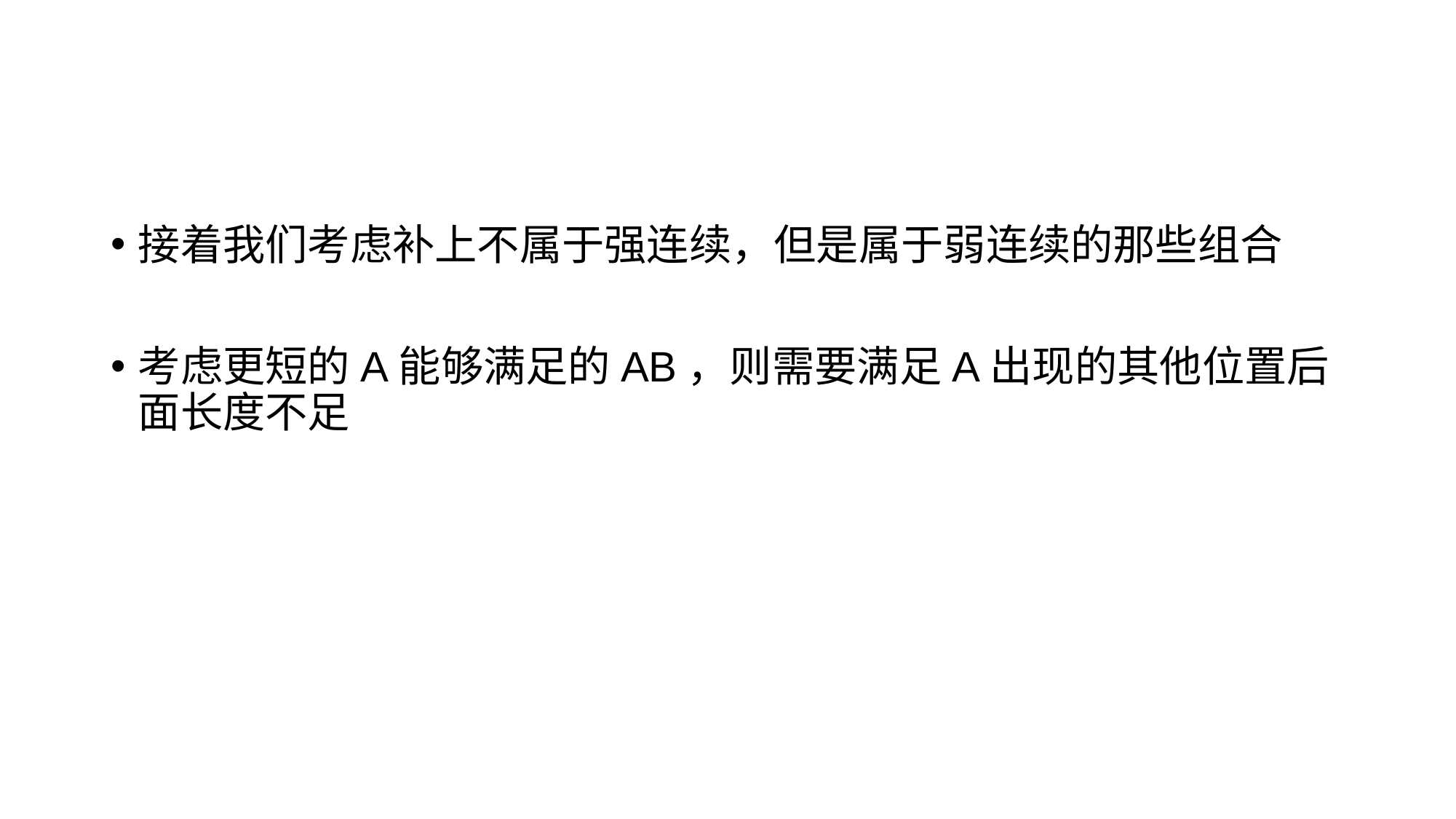

接着我们考虑补上不属于强连续，但是属于弱连续的那些组合

考虑更短的A能够满足的AB，则需要满足A出现的其他位置后面长度不足